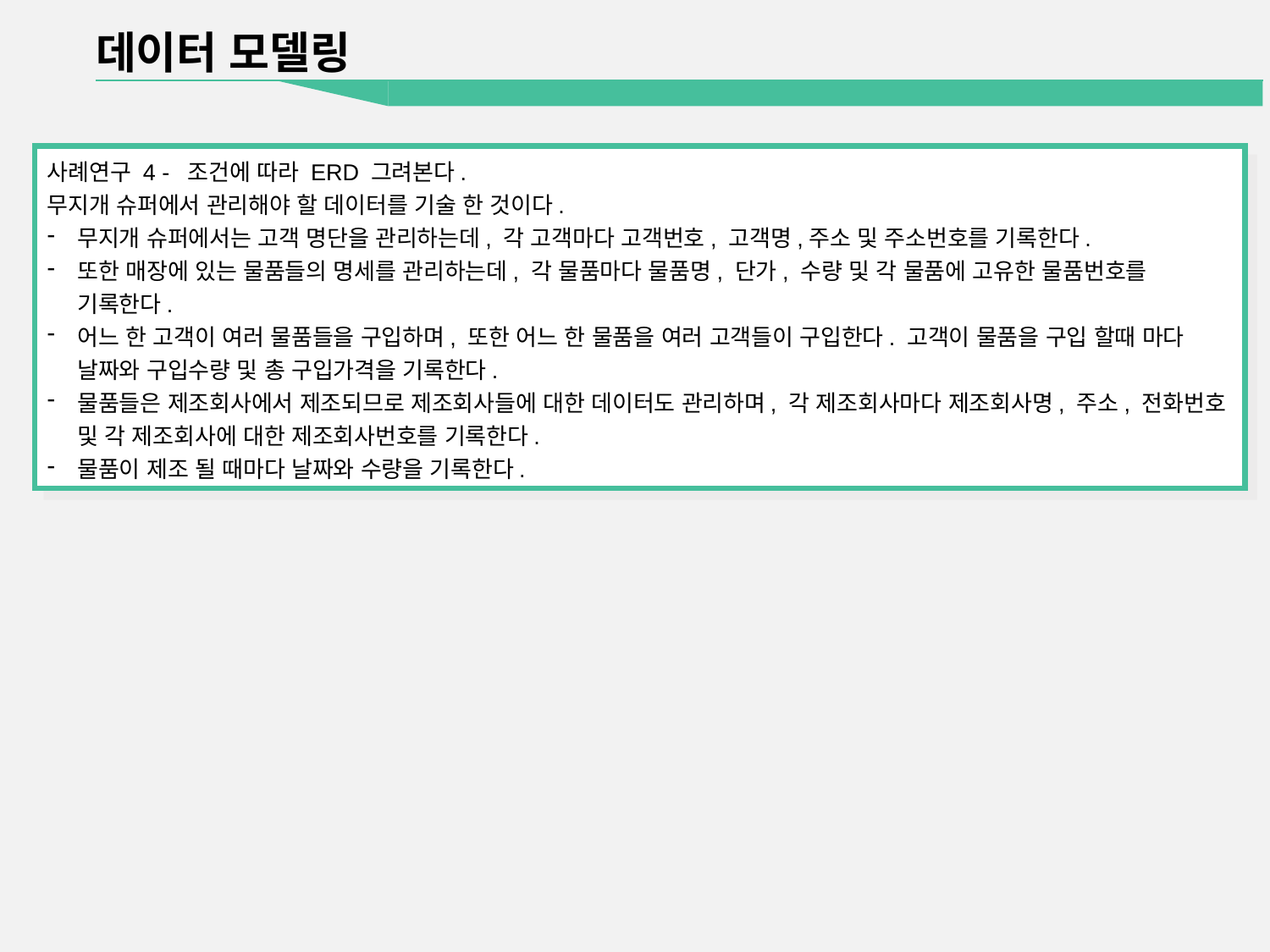

데이터 모델링

사례연구 4 -  조건에 따라 ERD 그려본다.
무지개 슈퍼에서 관리해야 할 데이터를 기술 한 것이다.
무지개 슈퍼에서는 고객 명단을 관리하는데, 각 고객마다 고객번호, 고객명,주소 및 주소번호를 기록한다.
또한 매장에 있는 물품들의 명세를 관리하는데, 각 물품마다 물품명, 단가, 수량 및 각 물품에 고유한 물품번호를 기록한다.
어느 한 고객이 여러 물품들을 구입하며, 또한 어느 한 물품을 여러 고객들이 구입한다. 고객이 물품을 구입 할때 마다 날짜와 구입수량 및 총 구입가격을 기록한다.
물품들은 제조회사에서 제조되므로 제조회사들에 대한 데이터도 관리하며, 각 제조회사마다 제조회사명, 주소, 전화번호 및 각 제조회사에 대한 제조회사번호를 기록한다.
물품이 제조 될 때마다 날짜와 수량을 기록한다.